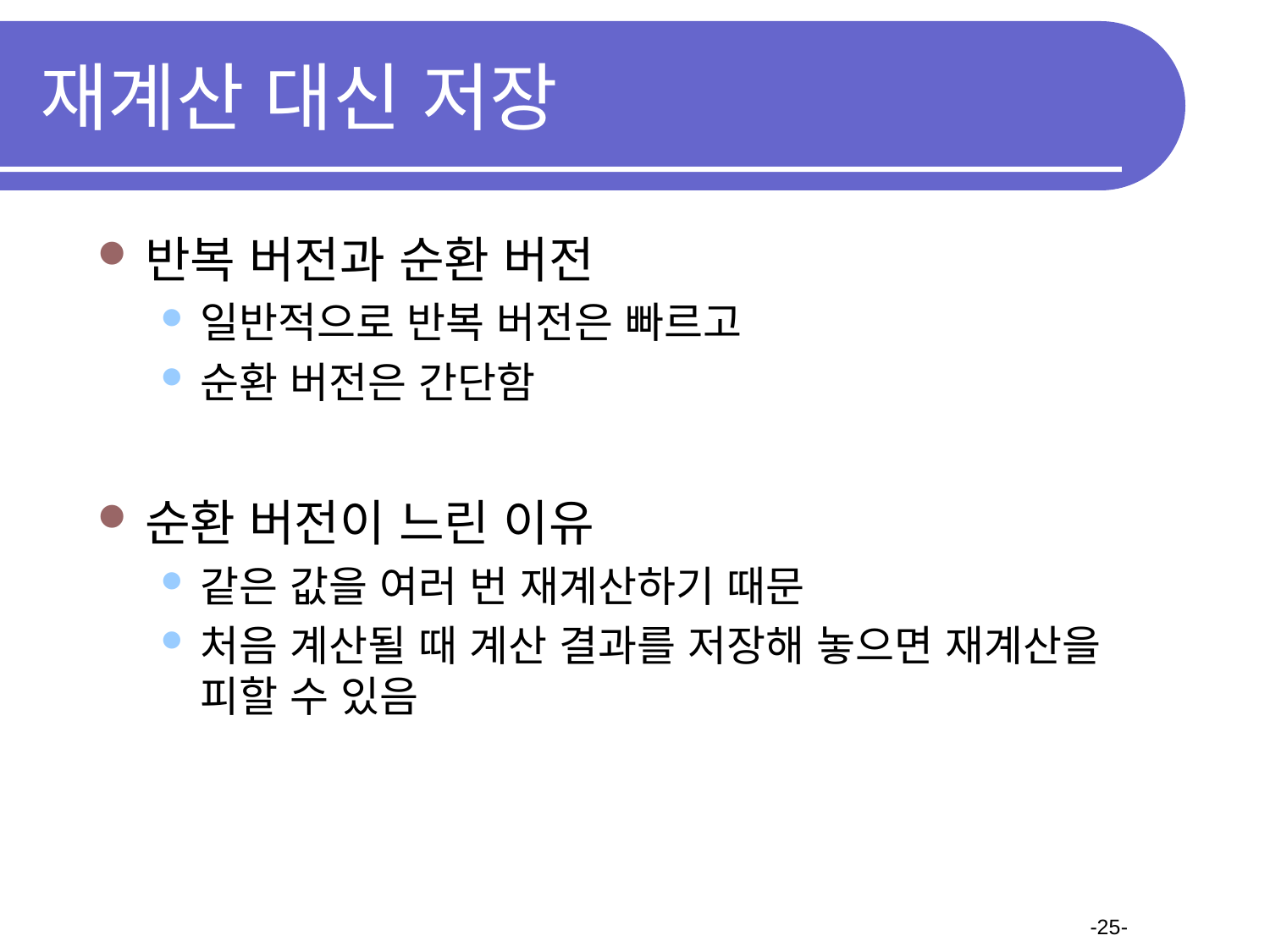

# 재계산 대신 저장
반복 버전과 순환 버전
일반적으로 반복 버전은 빠르고
순환 버전은 간단함

순환 버전이 느린 이유
같은 값을 여러 번 재계산하기 때문
처음 계산될 때 계산 결과를 저장해 놓으면 재계산을 피할 수 있음